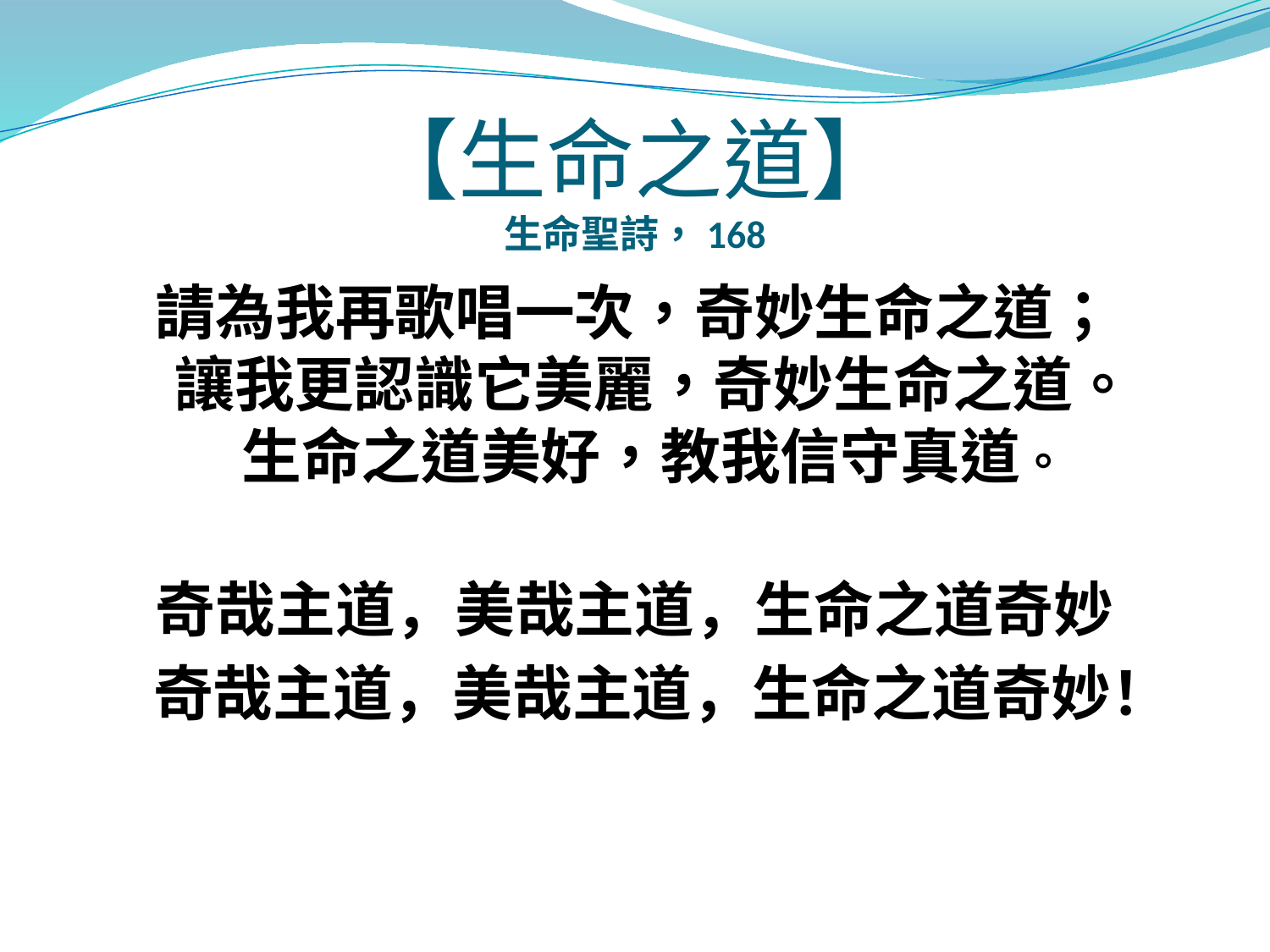

# 【生命之道】 生命聖詩，168
請為我再歌唱一次，奇妙生命之道；
讓我更認識它美麗，奇妙生命之道。
生命之道美好，教我信守真道。

奇哉主道，美哉主道，生命之道奇妙
   奇哉主道，美哉主道，生命之道奇妙！